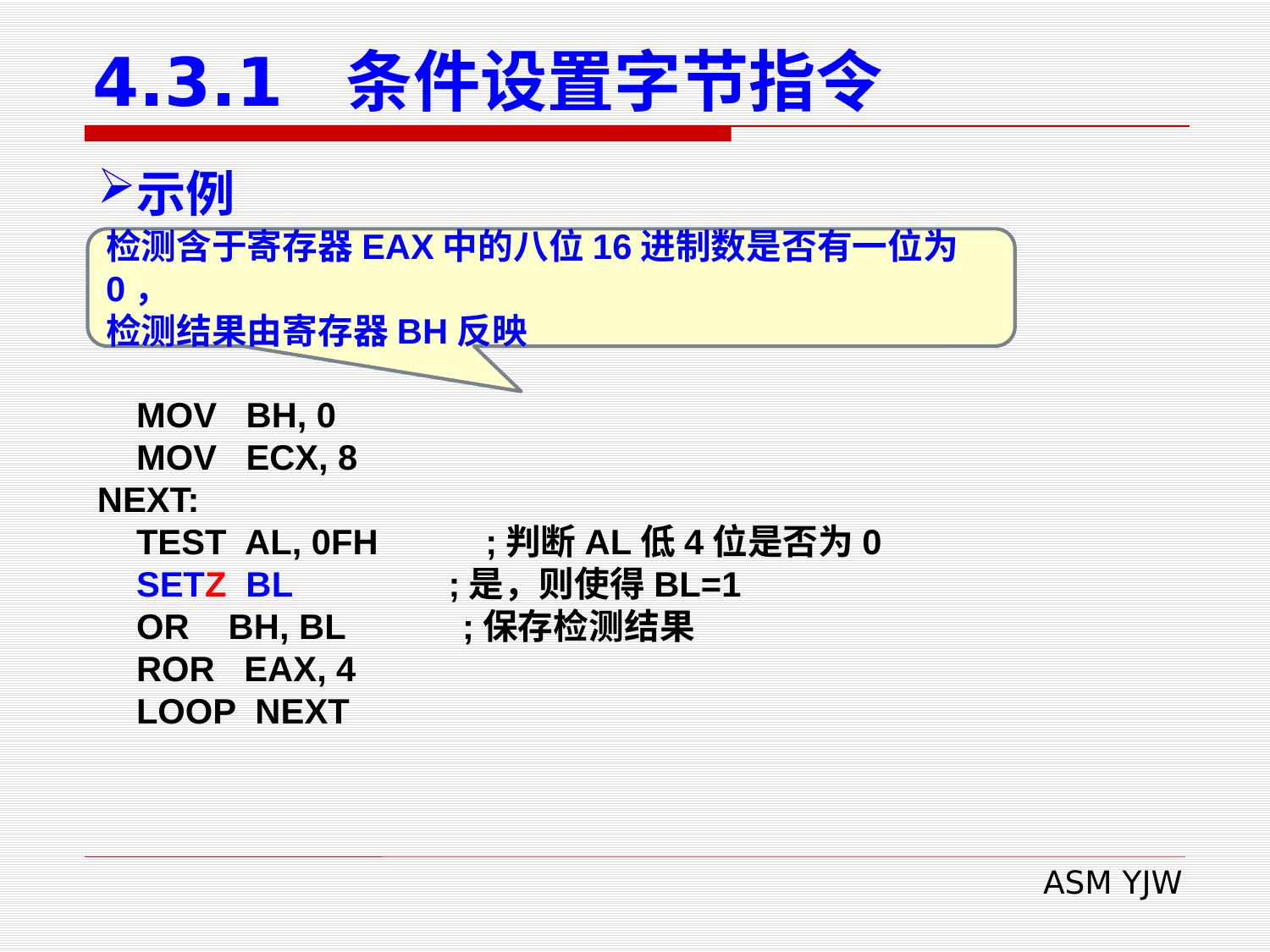

# 4.3.1  条件设置字节指令
示例
检测含于寄存器EAX中的八位16进制数是否有一位为0，
检测结果由寄存器BH反映
    MOV   BH, 0
    MOV   ECX, 8
NEXT:
    TEST  AL, 0FH           ;判断AL低4位是否为0
    SETZ  BL                ;是，则使得BL=1
    OR    BH, BL            ;保存检测结果
    ROR   EAX, 4
    LOOP  NEXT